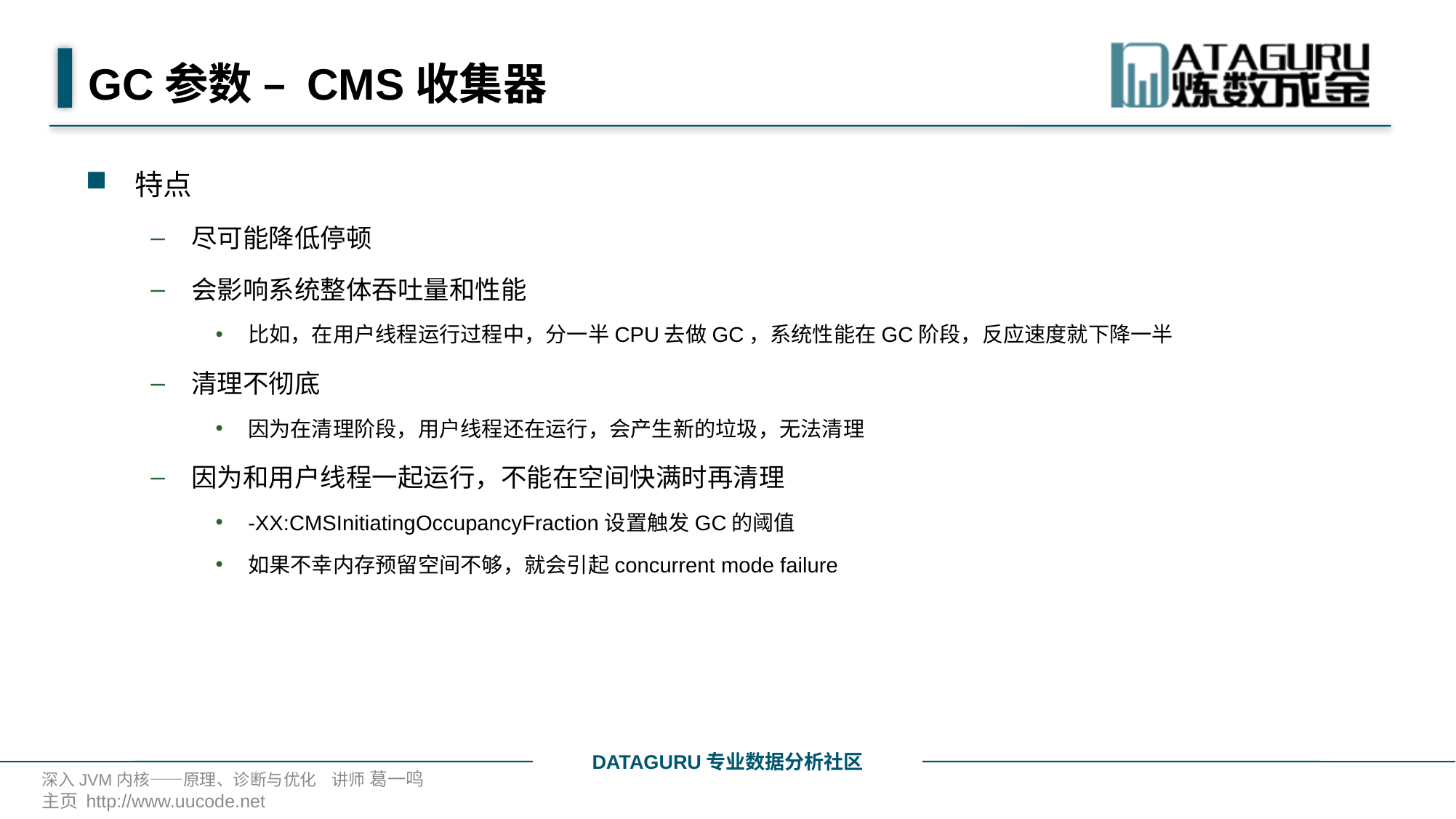

# GC参数 – CMS收集器
特点
尽可能降低停顿
会影响系统整体吞吐量和性能
比如，在用户线程运行过程中，分一半CPU去做GC，系统性能在GC阶段，反应速度就下降一半
清理不彻底
因为在清理阶段，用户线程还在运行，会产生新的垃圾，无法清理
因为和用户线程一起运行，不能在空间快满时再清理
-XX:CMSInitiatingOccupancyFraction设置触发GC的阈值
如果不幸内存预留空间不够，就会引起concurrent mode failure